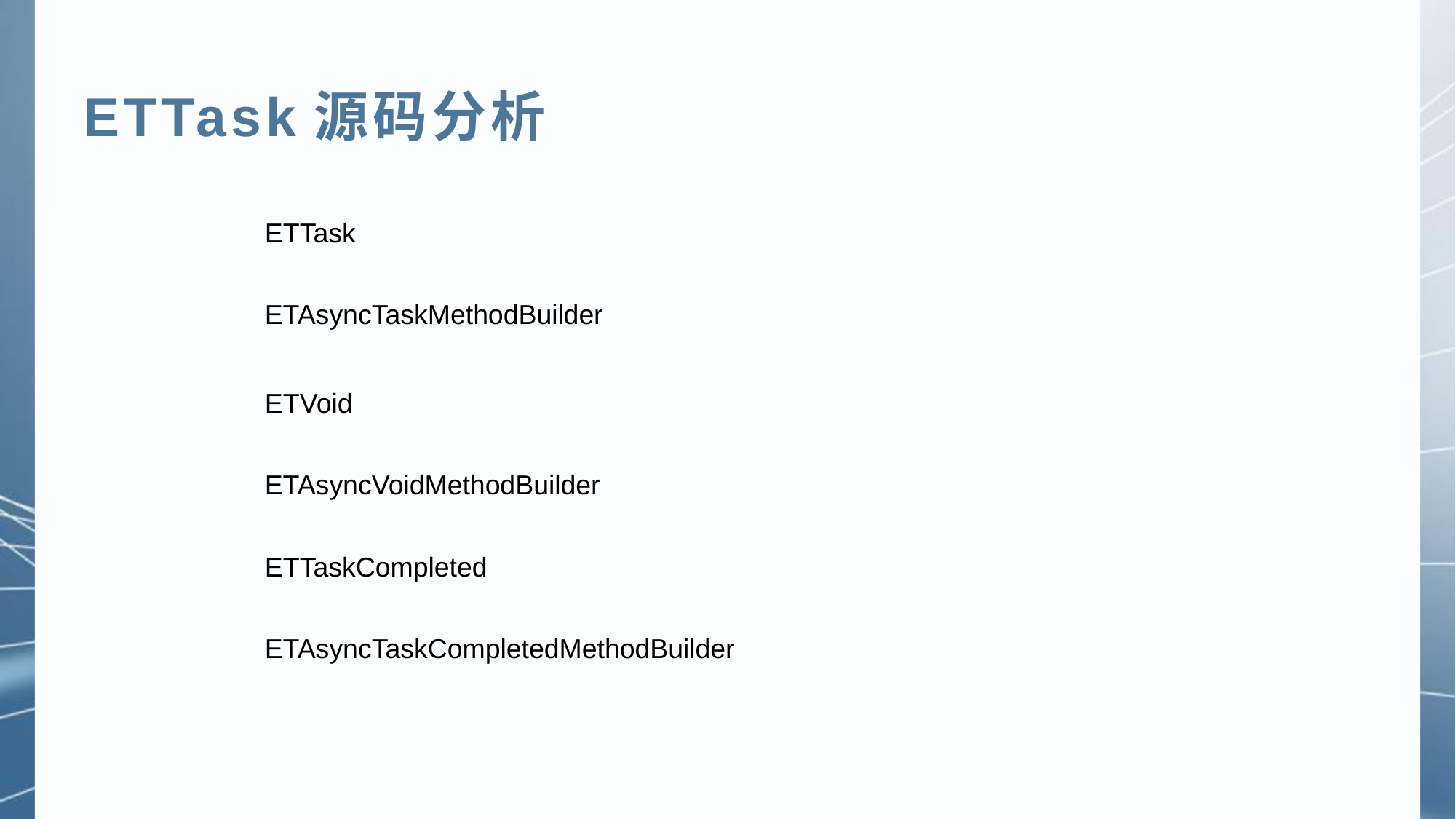

ETTask源码分析
ETTask
ETAsyncTaskMethodBuilder
ETVoid
ETAsyncVoidMethodBuilder
ETTaskCompleted
ETAsyncTaskCompletedMethodBuilder